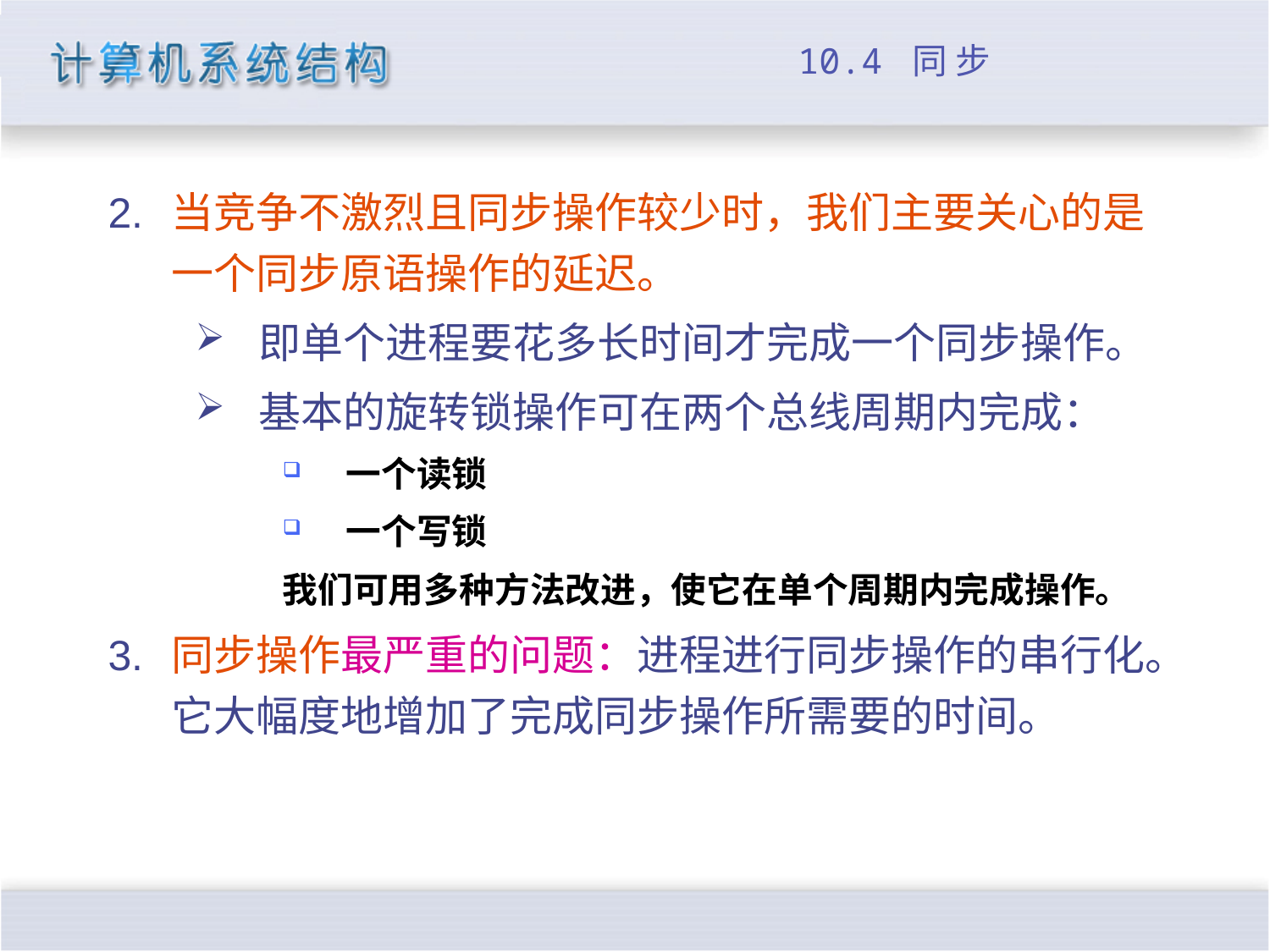

# 10.4 同 步
当竞争不激烈且同步操作较少时，我们主要关心的是一个同步原语操作的延迟。
即单个进程要花多长时间才完成一个同步操作。
基本的旋转锁操作可在两个总线周期内完成：
一个读锁
一个写锁
我们可用多种方法改进，使它在单个周期内完成操作。
同步操作最严重的问题：进程进行同步操作的串行化。它大幅度地增加了完成同步操作所需要的时间。